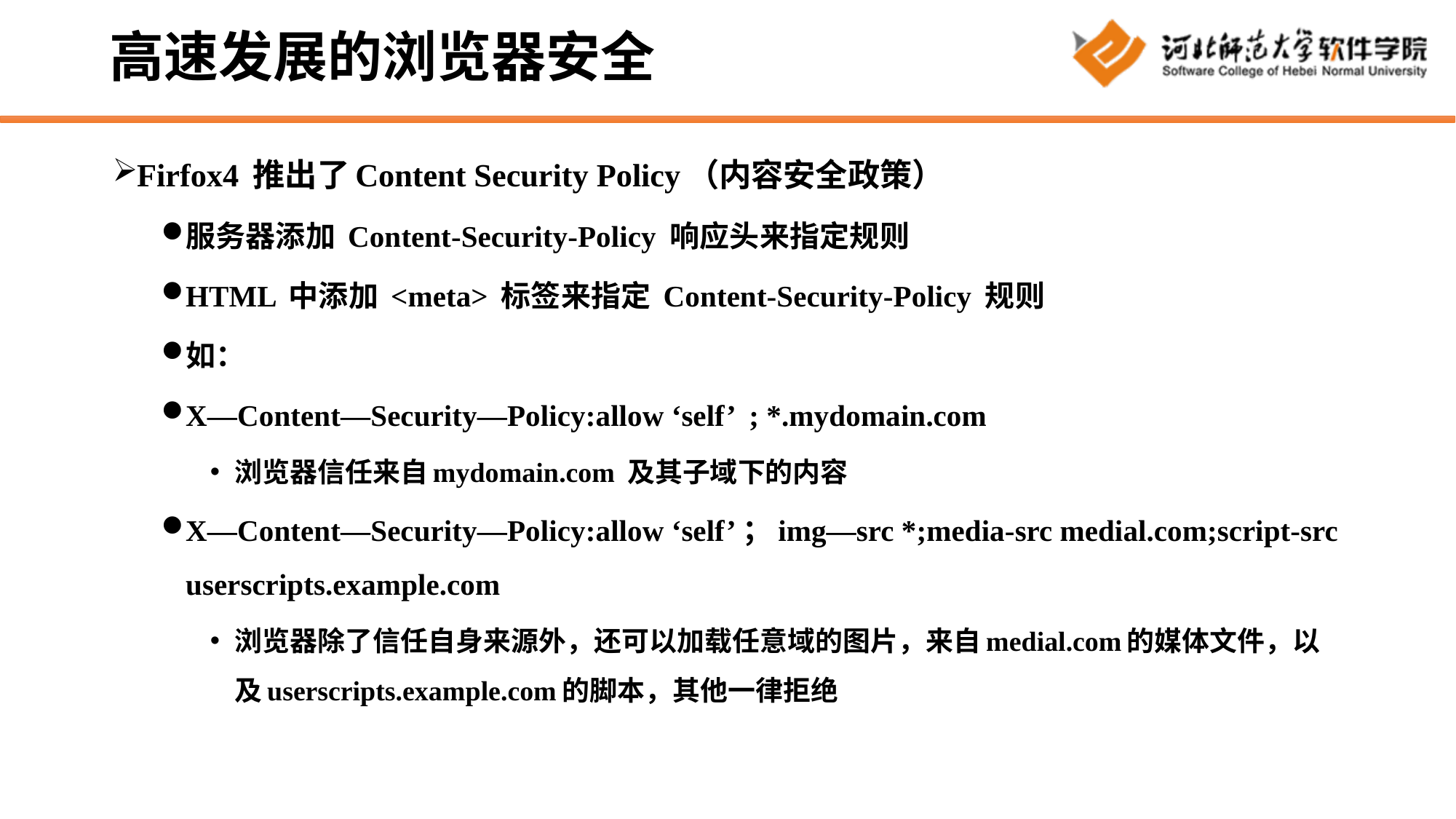

# 高速发展的浏览器安全
Firfox4 推出了Content Security Policy（内容安全政策）
服务器添加 Content-Security-Policy 响应头来指定规则
HTML 中添加 <meta> 标签来指定 Content-Security-Policy 规则
如：
X—Content—Security—Policy:allow ‘self’  ; *.mydomain.com
浏览器信任来自mydomain.com 及其子域下的内容
X—Content—Security—Policy:allow ‘self’；img—src *;media-src medial.com;script-src userscripts.example.com
浏览器除了信任自身来源外，还可以加载任意域的图片，来自medial.com的媒体文件，以及userscripts.example.com的脚本，其他一律拒绝